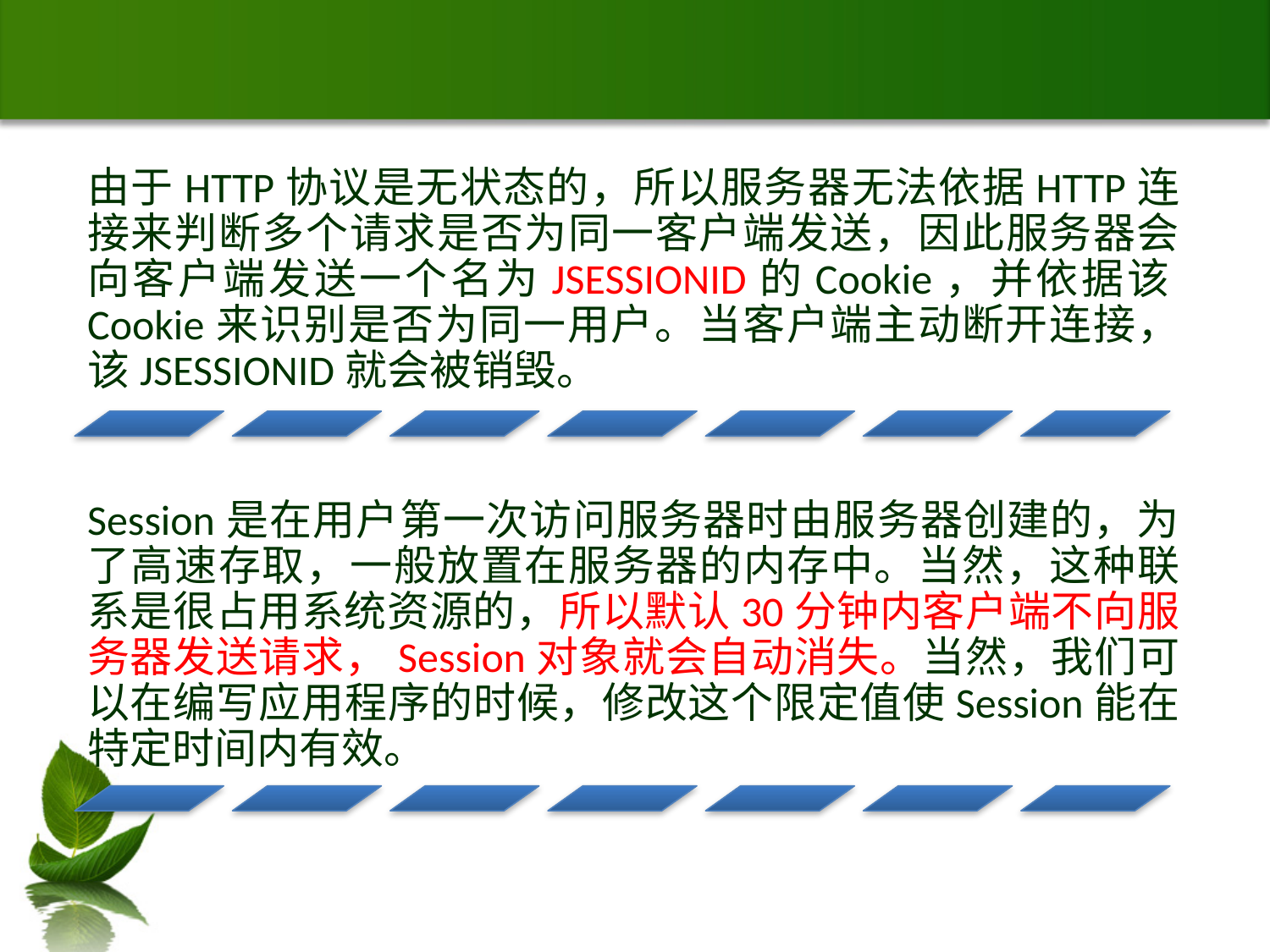

#
由于HTTP协议是无状态的，所以服务器无法依据HTTP连接来判断多个请求是否为同一客户端发送，因此服务器会向客户端发送一个名为JSESSIONID的Cookie，并依据该Cookie来识别是否为同一用户。当客户端主动断开连接，该JSESSIONID就会被销毁。
Session是在用户第一次访问服务器时由服务器创建的，为了高速存取，一般放置在服务器的内存中。当然，这种联系是很占用系统资源的，所以默认30分钟内客户端不向服务器发送请求，Session对象就会自动消失。当然，我们可以在编写应用程序的时候，修改这个限定值使Session能在特定时间内有效。